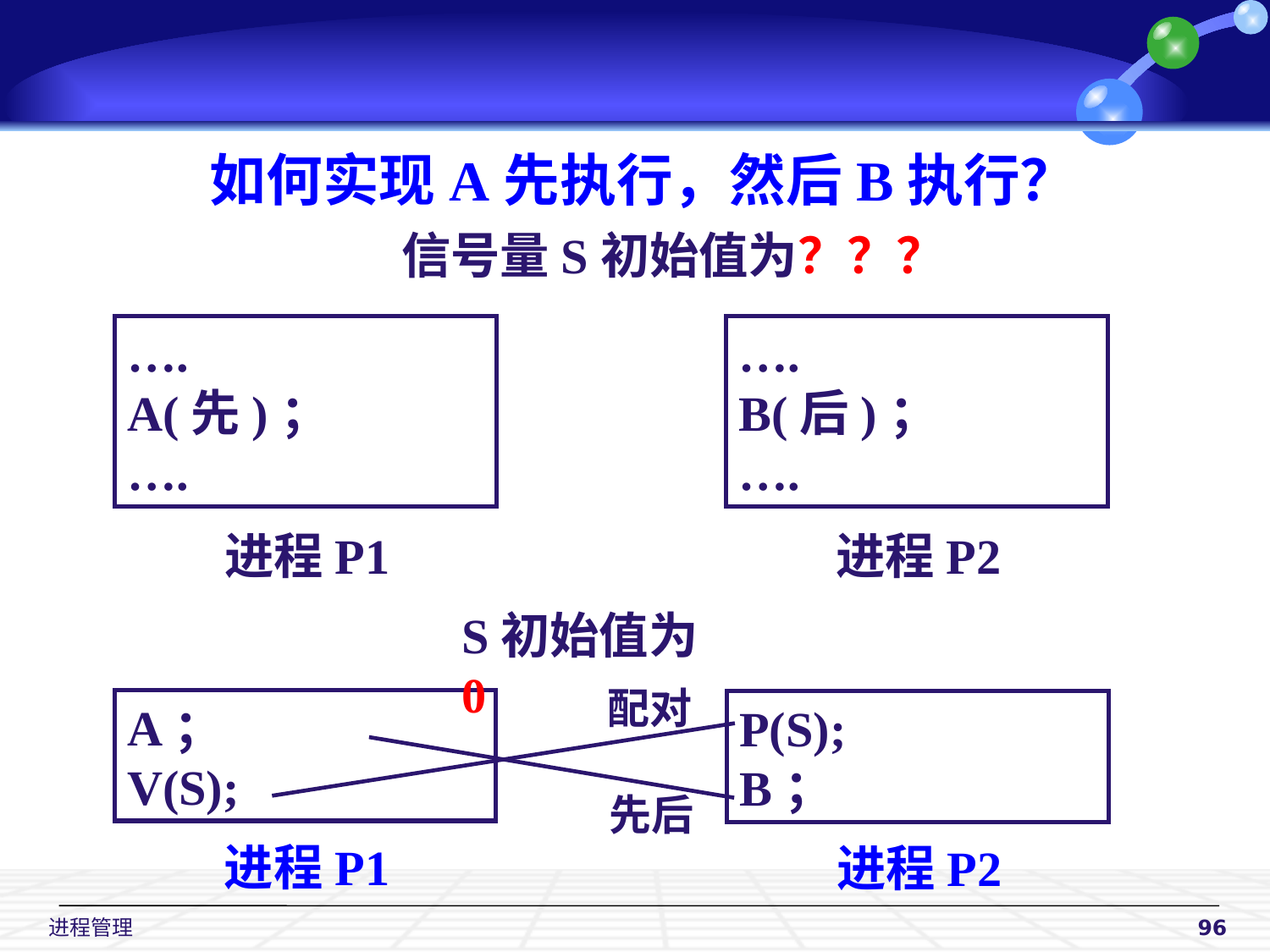

如何实现A先执行，然后B执行？
信号量S初始值为？？？
….
A(先)；
….
进程P1
….
B(后)；
….
进程P2
S初始值为0
配对
A；
V(S);
进程P1
P(S);
B；
进程P2

先后
   进程管理
96